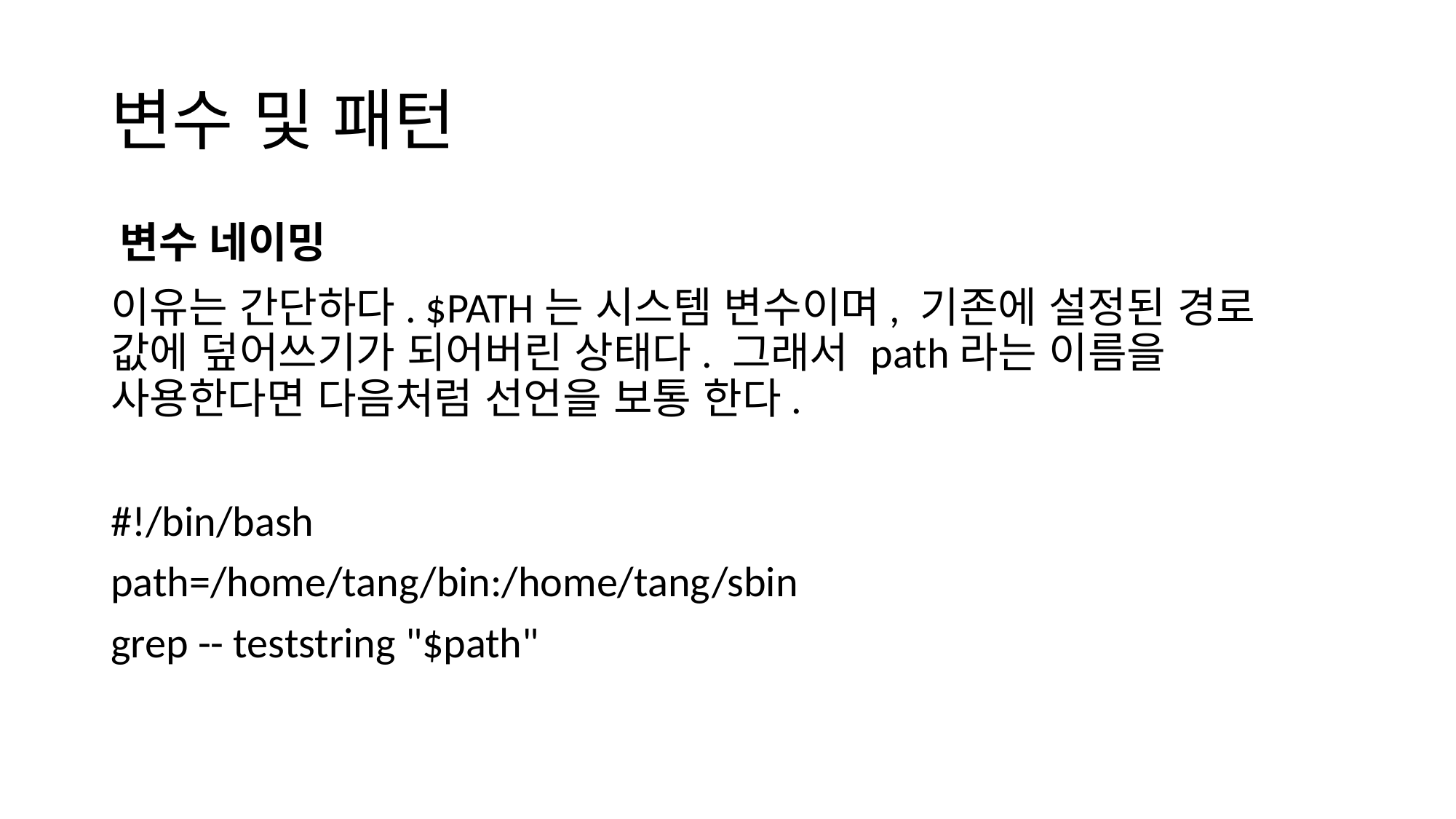

# 변수 및 패턴
변수 네이밍
이유는 간단하다. $PATH는 시스템 변수이며, 기존에 설정된 경로 값에 덮어쓰기가 되어버린 상태다. 그래서 path라는 이름을 사용한다면 다음처럼 선언을 보통 한다.

#!/bin/bash
path=/home/tang/bin:/home/tang/sbin
grep -- teststring "$path"